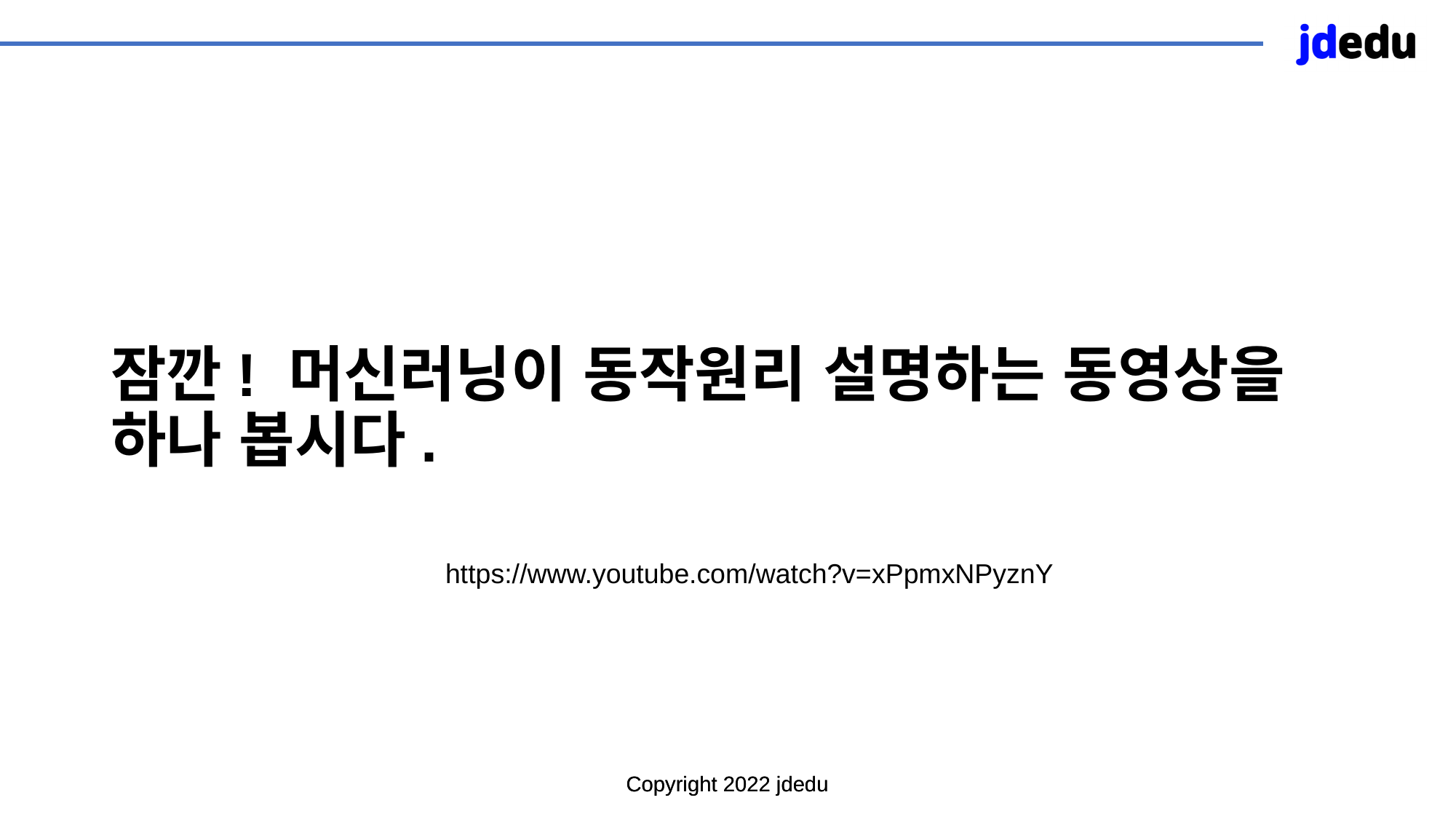

# 잠깐! 머신러닝이 동작원리 설명하는 동영상을 하나 봅시다.
https://www.youtube.com/watch?v=xPpmxNPyznY